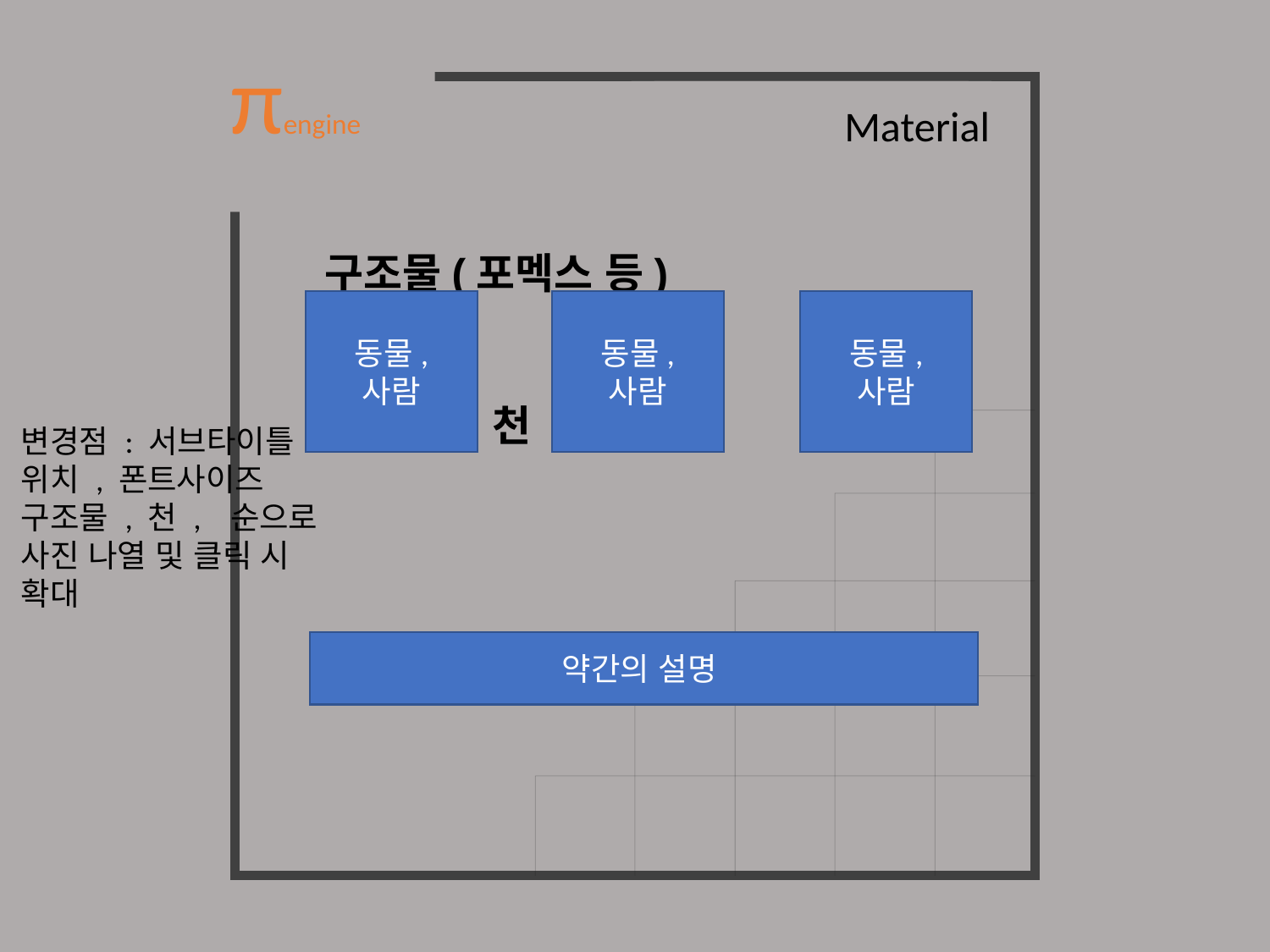

πengine

Material
구조물(포멕스 등)

가림막용 천
동물, 사람
동물, 사람
동물, 사람
변경점 : 서브타이틀 위치 , 폰트사이즈
구조물 , 천 ,   순으로 사진 나열 및 클릭 시 확대
약간의 설명